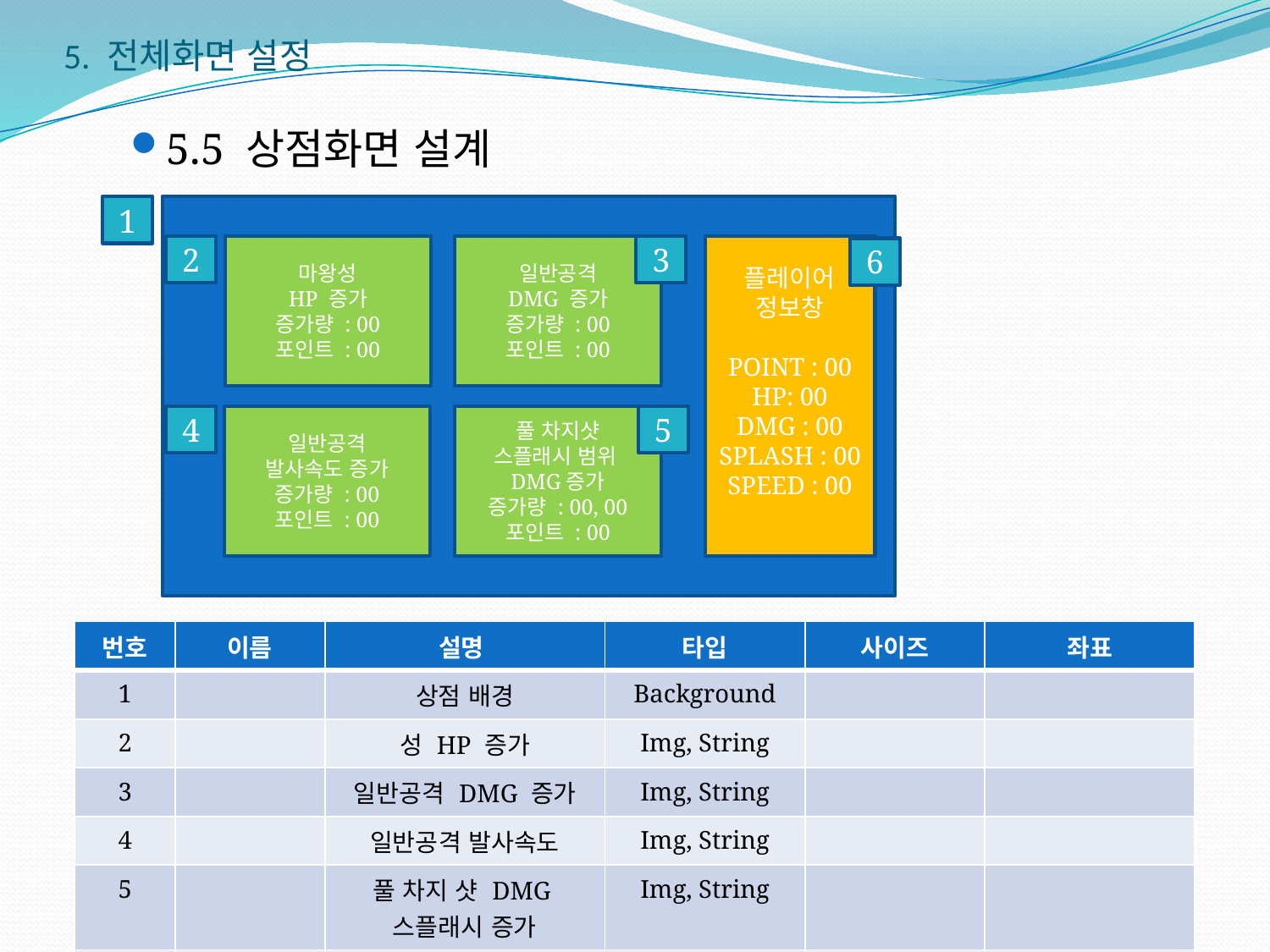

# 5. 전체화면 설정
5.5 상점화면 설계

1
3
2
마왕성
HP 증가
증가량 : 00
포인트 : 00
일반공격
DMG 증가
증가량 : 00
포인트 : 00
플레이어
정보창

POINT : 00
HP: 00
DMG : 00
SPLASH : 00
SPEED : 00

6
5
4
일반공격
발사속도 증가
증가량 : 00
포인트 : 00
풀 차지샷
스플래시 범위
DMG증가
증가량 : 00, 00
포인트 : 00
| 번호 | 이름 | 설명 | 타입 | 사이즈 | 좌표 |
| --- | --- | --- | --- | --- | --- |
| 1 |  | 상점 배경 | Background |  |  |
| 2 |  | 성 HP 증가 | Img, String |  |  |
| 3 |  | 일반공격 DMG 증가 | Img, String |  |  |
| 4 |  | 일반공격 발사속도 | Img, String |  |  |
| 5 |  | 풀 차지 샷 DMG 스플래시 증가 | Img, String |  |  |
| 6 |  | 플레이어 정보창 | Img, String |  |  |